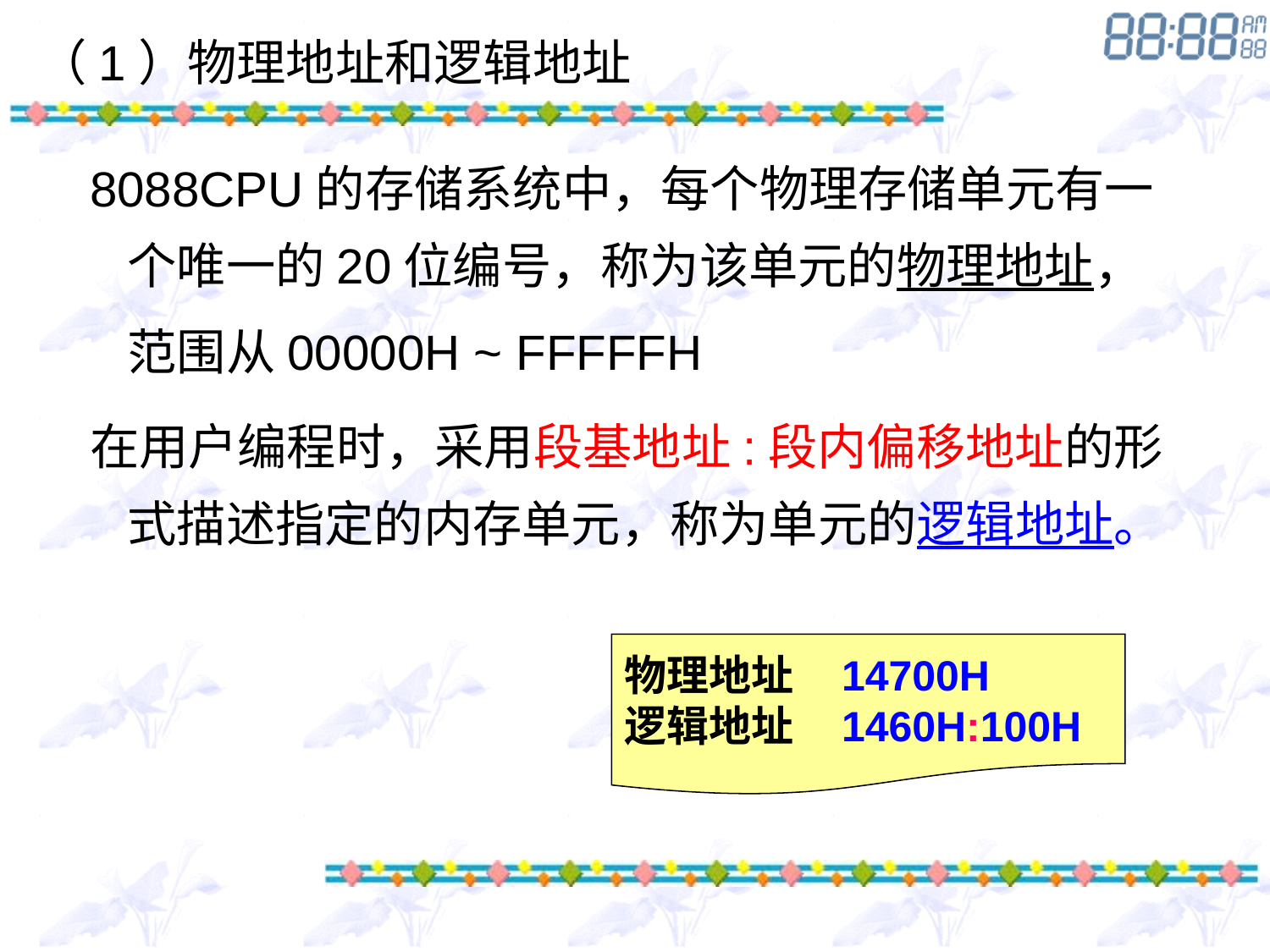

（1）物理地址和逻辑地址
8088CPU的存储系统中，每个物理存储单元有一个唯一的20位编号，称为该单元的物理地址，范围从00000H ~ FFFFFH
在用户编程时，采用段基地址:段内偏移地址的形式描述指定的内存单元，称为单元的逻辑地址。

物理地址    14700H
逻辑地址    1460H:100H